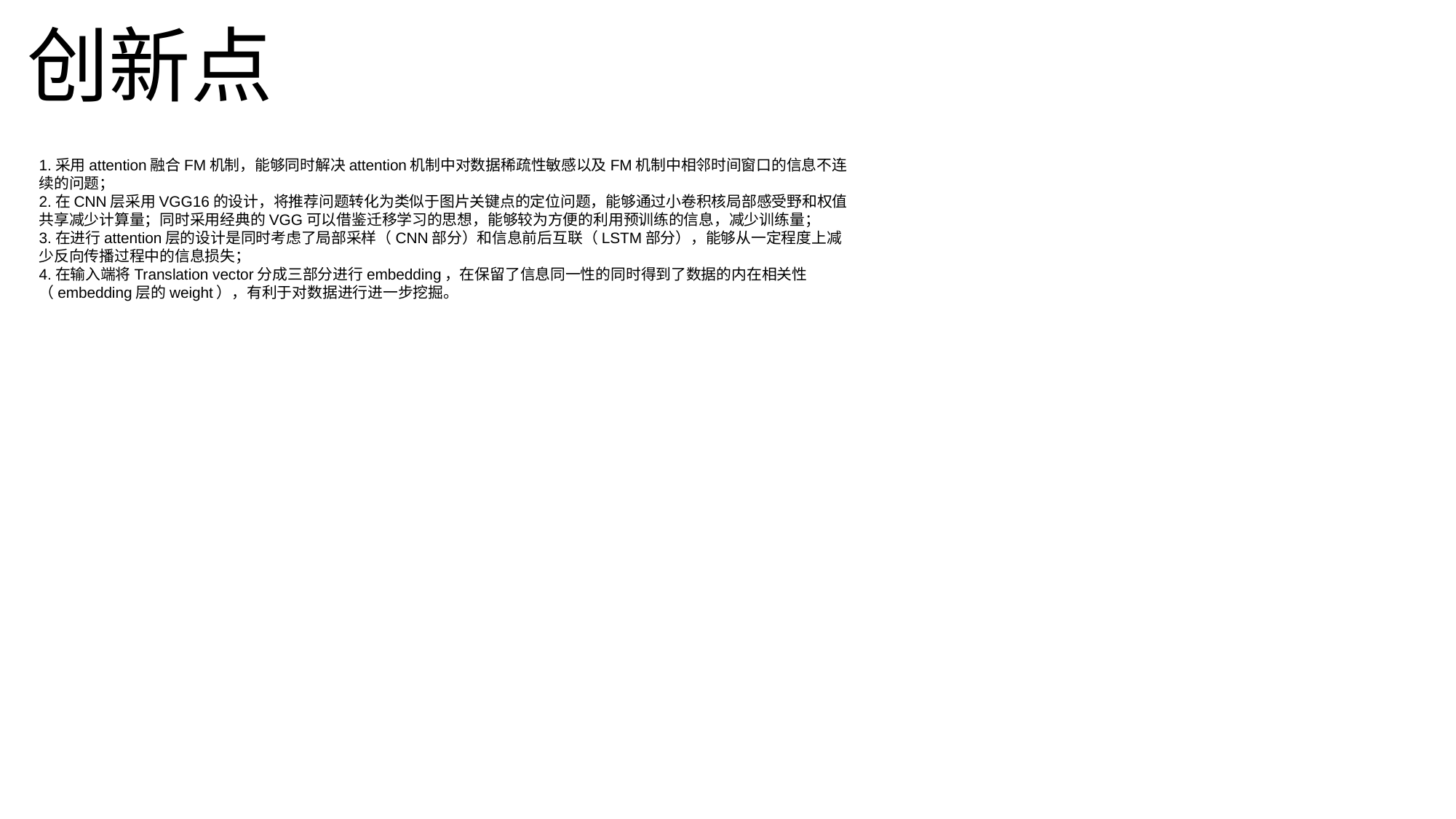

创新点
1.采用attention融合FM机制，能够同时解决attention机制中对数据稀疏性敏感以及FM机制中相邻时间窗口的信息不连续的问题；
2.在CNN层采用VGG16的设计，将推荐问题转化为类似于图片关键点的定位问题，能够通过小卷积核局部感受野和权值共享减少计算量；同时采用经典的VGG可以借鉴迁移学习的思想，能够较为方便的利用预训练的信息，减少训练量；
3.在进行attention层的设计是同时考虑了局部采样（CNN部分）和信息前后互联（LSTM部分），能够从一定程度上减少反向传播过程中的信息损失；
4.在输入端将Translation vector分成三部分进行embedding，在保留了信息同一性的同时得到了数据的内在相关性（embedding层的weight），有利于对数据进行进一步挖掘。